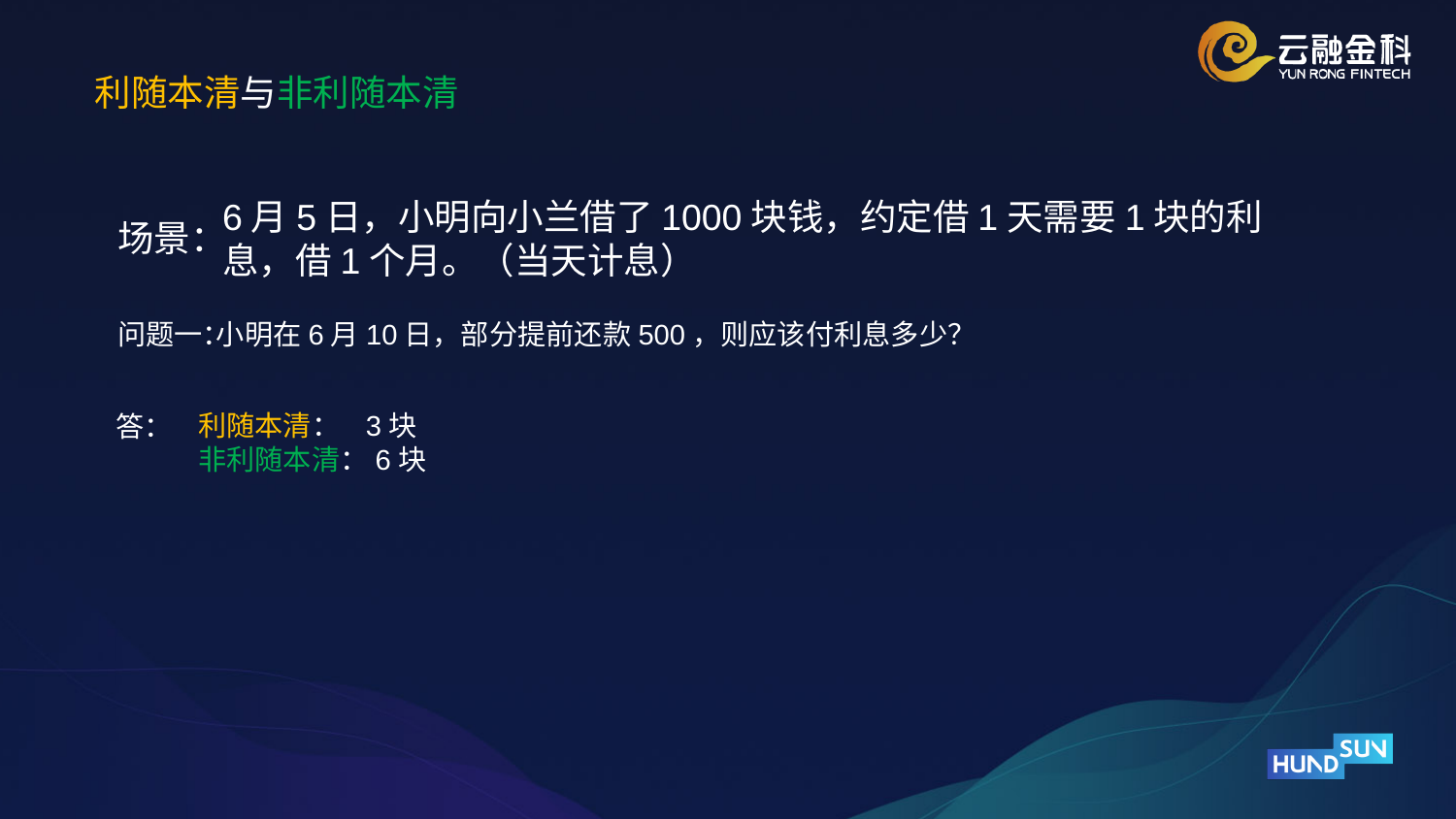

利随本清与非利随本清
6月5日，小明向小兰借了1000块钱，约定借1天需要1块的利息，借1个月。（当天计息）
场景：
问题一：
小明在6月10日，部分提前还款500，则应该付利息多少？
利随本清：   3块
非利随本清：6块
答：